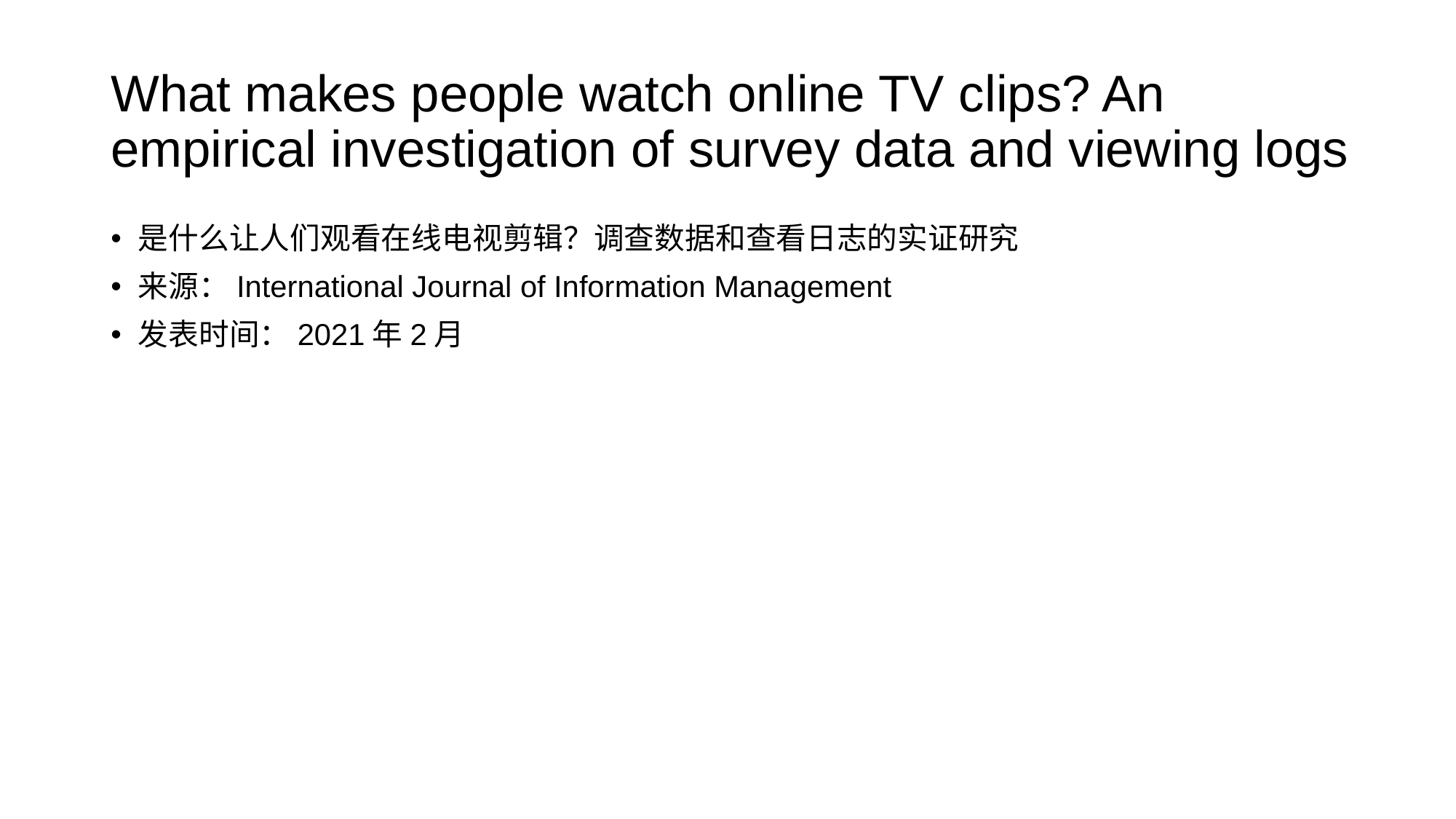

# What makes people watch online TV clips? An empirical investigation of survey data and viewing logs
是什么让人们观看在线电视剪辑？调查数据和查看日志的实证研究
来源：International Journal of Information Management
发表时间：2021年2月